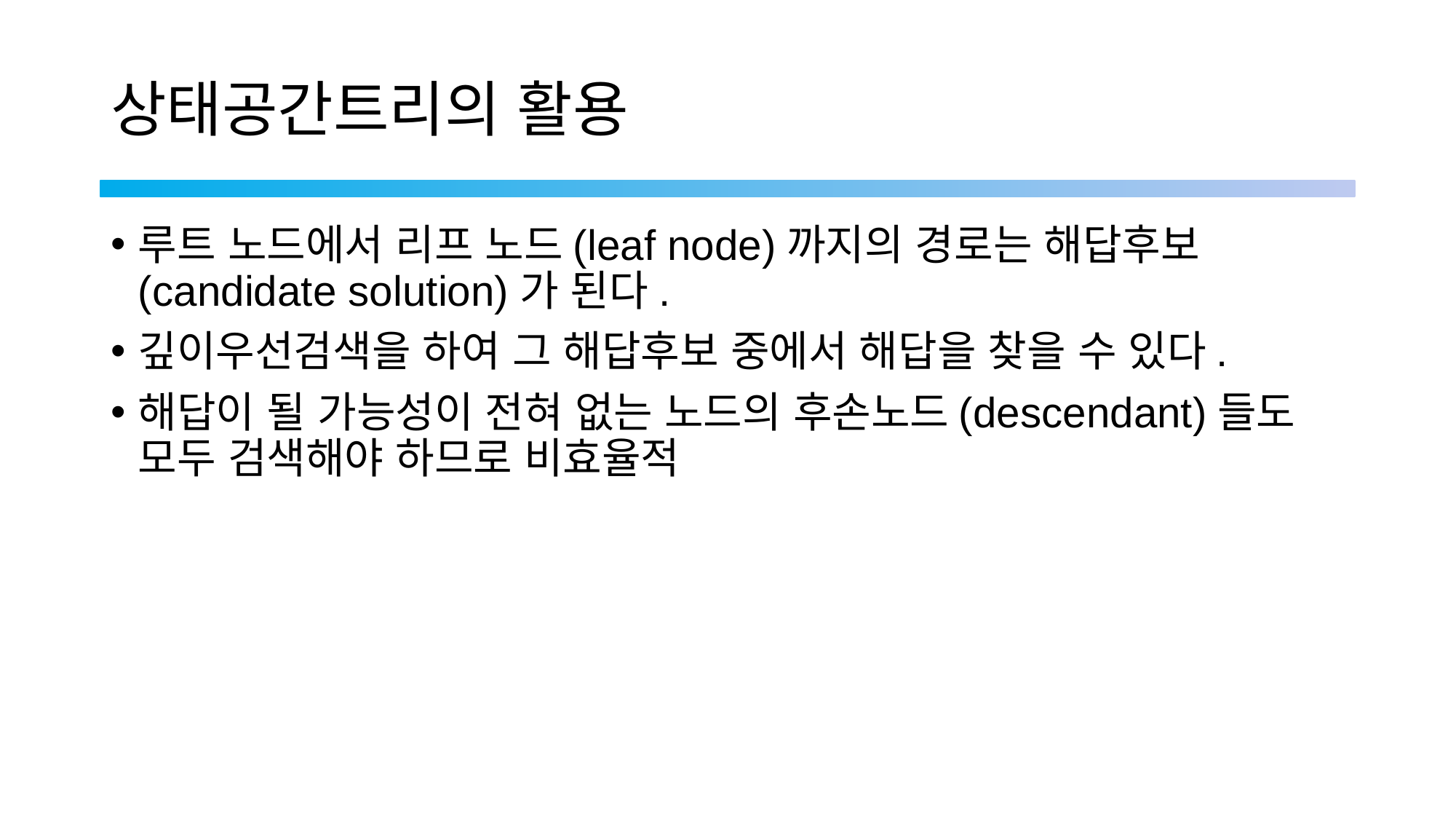

# 상태공간트리의 활용
루트 노드에서 리프 노드(leaf node)까지의 경로는 해답후보(candidate solution)가 된다.
깊이우선검색을 하여 그 해답후보 중에서 해답을 찾을 수 있다.
해답이 될 가능성이 전혀 없는 노드의 후손노드(descendant)들도 모두 검색해야 하므로 비효율적